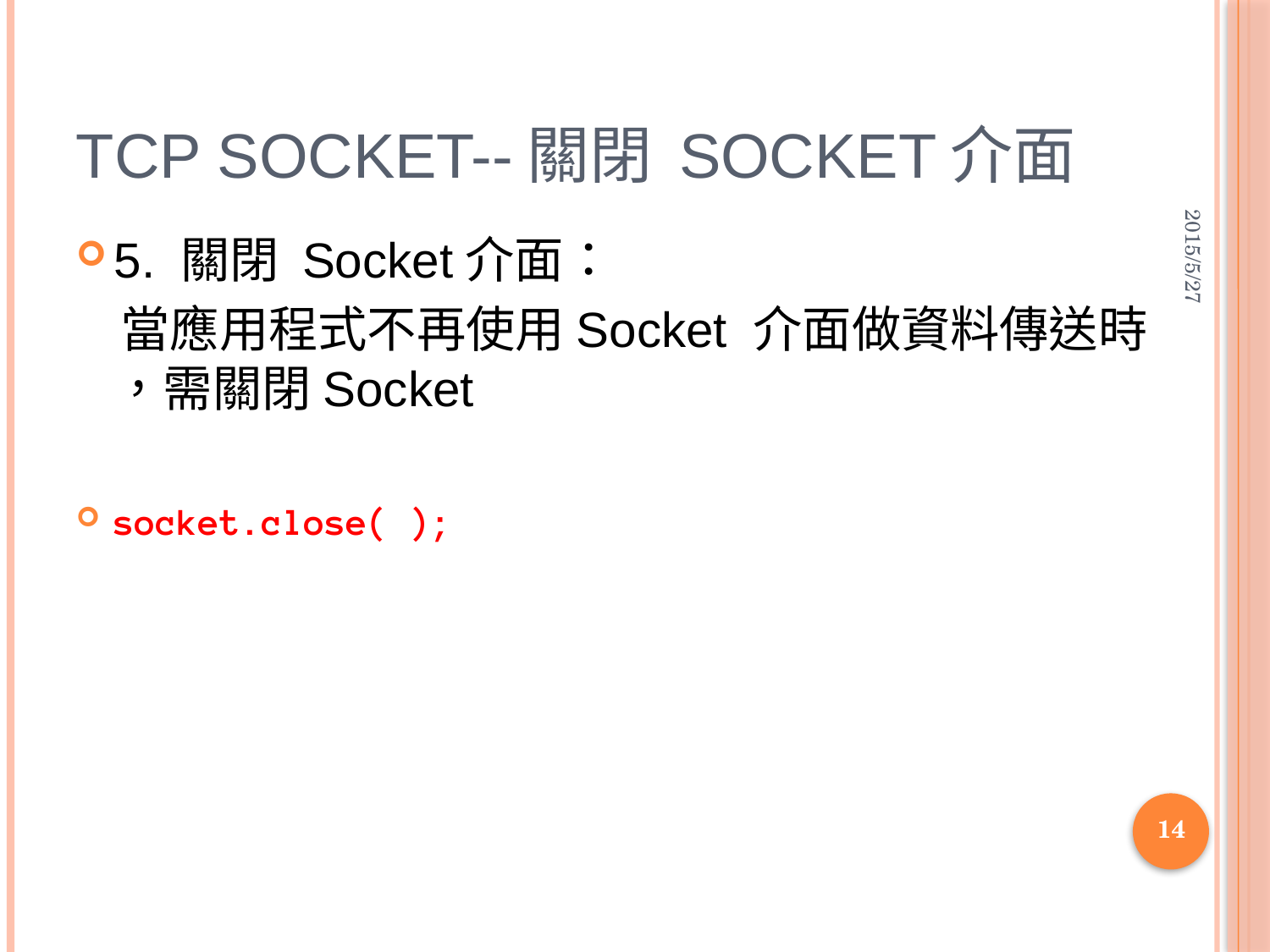

# TCP socket--關閉 Socket介面
2015/5/27
5. 關閉 Socket介面：
   當應用程式不再使用Socket 介面做資料傳送時 ，需關閉Socket

socket.close( );
14